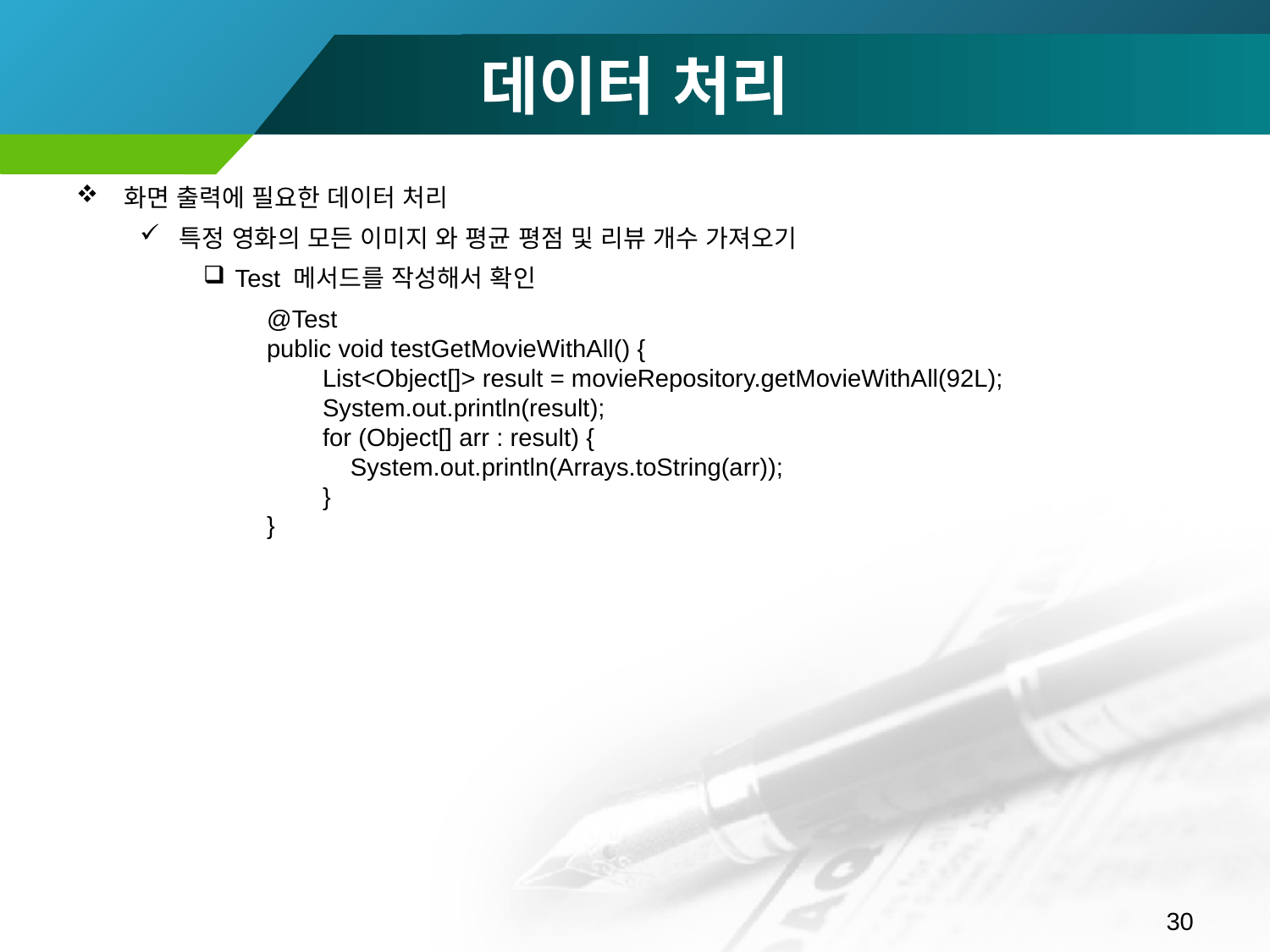

# 데이터 처리
화면 출력에 필요한 데이터 처리
특정 영화의 모든 이미지 와 평균 평점 및 리뷰 개수 가져오기
Test 메서드를 작성해서 확인
@Test
public void testGetMovieWithAll() {
        List<Object[]> result = movieRepository.getMovieWithAll(92L);
        System.out.println(result);
        for (Object[] arr : result) {
            System.out.println(Arrays.toString(arr));
        }
}
30